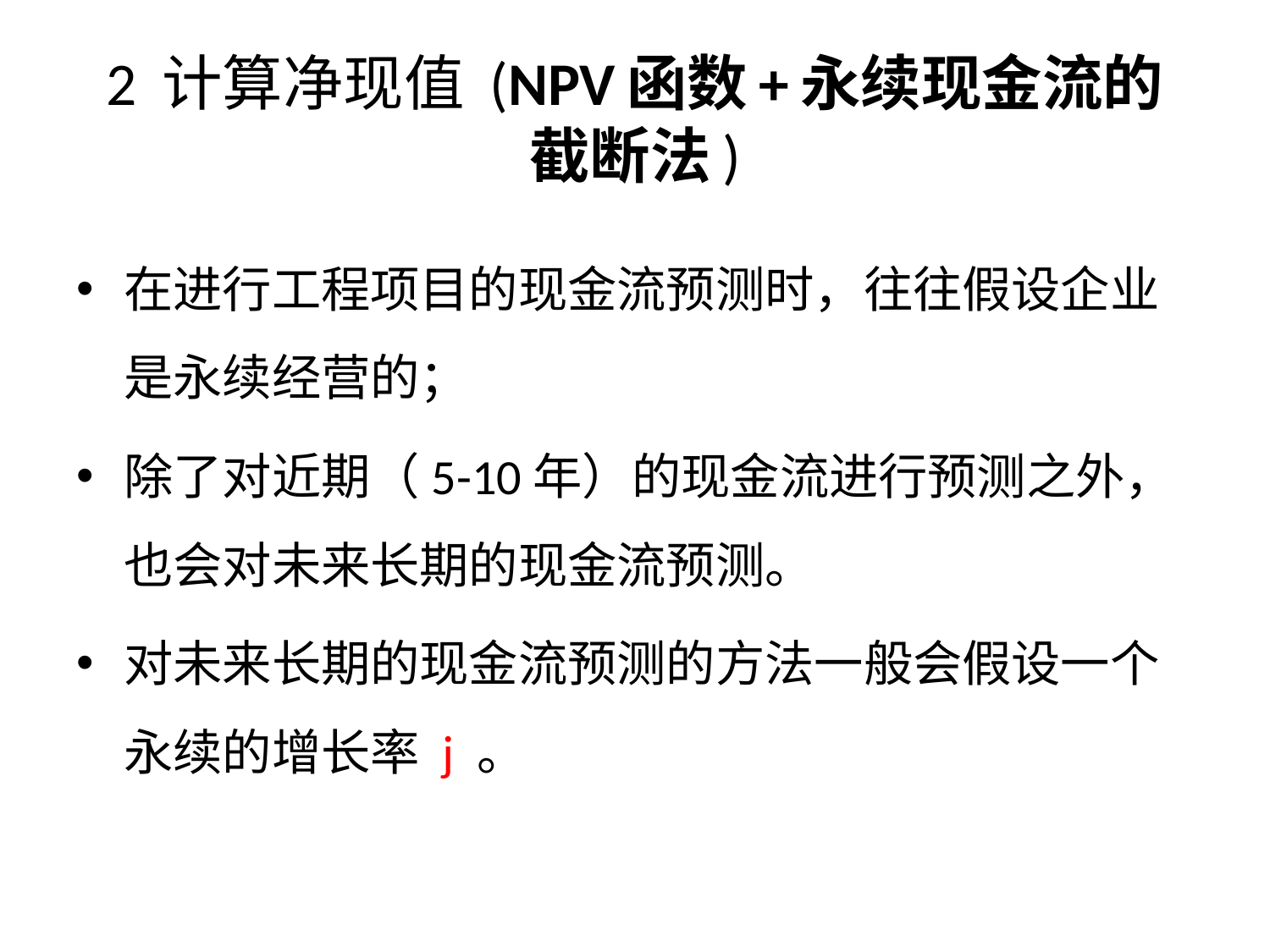

# 2 计算净现值 (NPV函数+永续现金流的截断法)
在进行工程项目的现金流预测时，往往假设企业是永续经营的；
除了对近期（5-10年）的现金流进行预测之外，也会对未来长期的现金流预测。
对未来长期的现金流预测的方法一般会假设一个永续的增长率 j 。